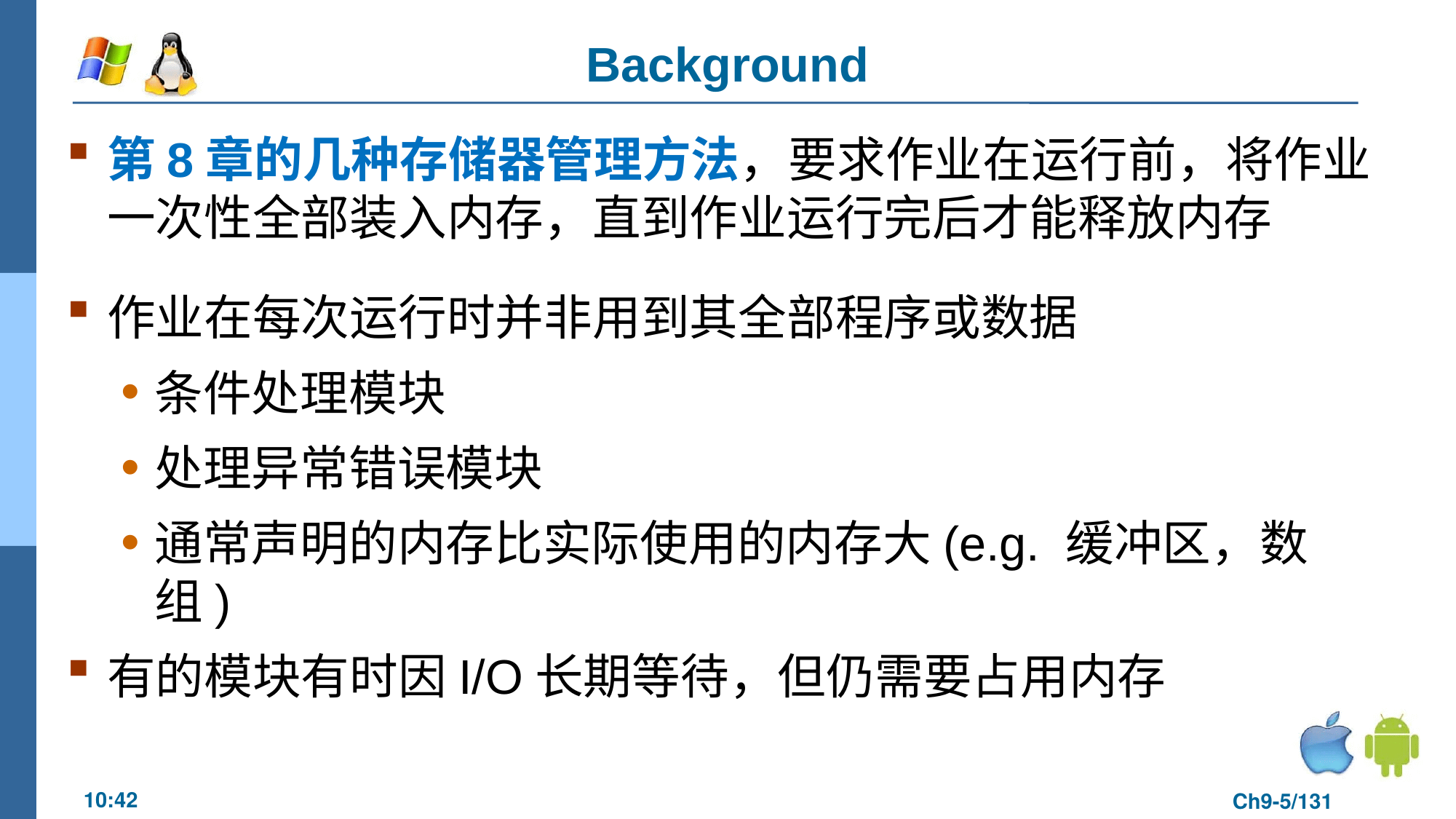

# Background
第8章的几种存储器管理方法，要求作业在运行前，将作业一次性全部装入内存，直到作业运行完后才能释放内存

作业在每次运行时并非用到其全部程序或数据
条件处理模块
处理异常错误模块
通常声明的内存比实际使用的内存大(e.g. 缓冲区，数组)
有的模块有时因I/O长期等待，但仍需要占用内存